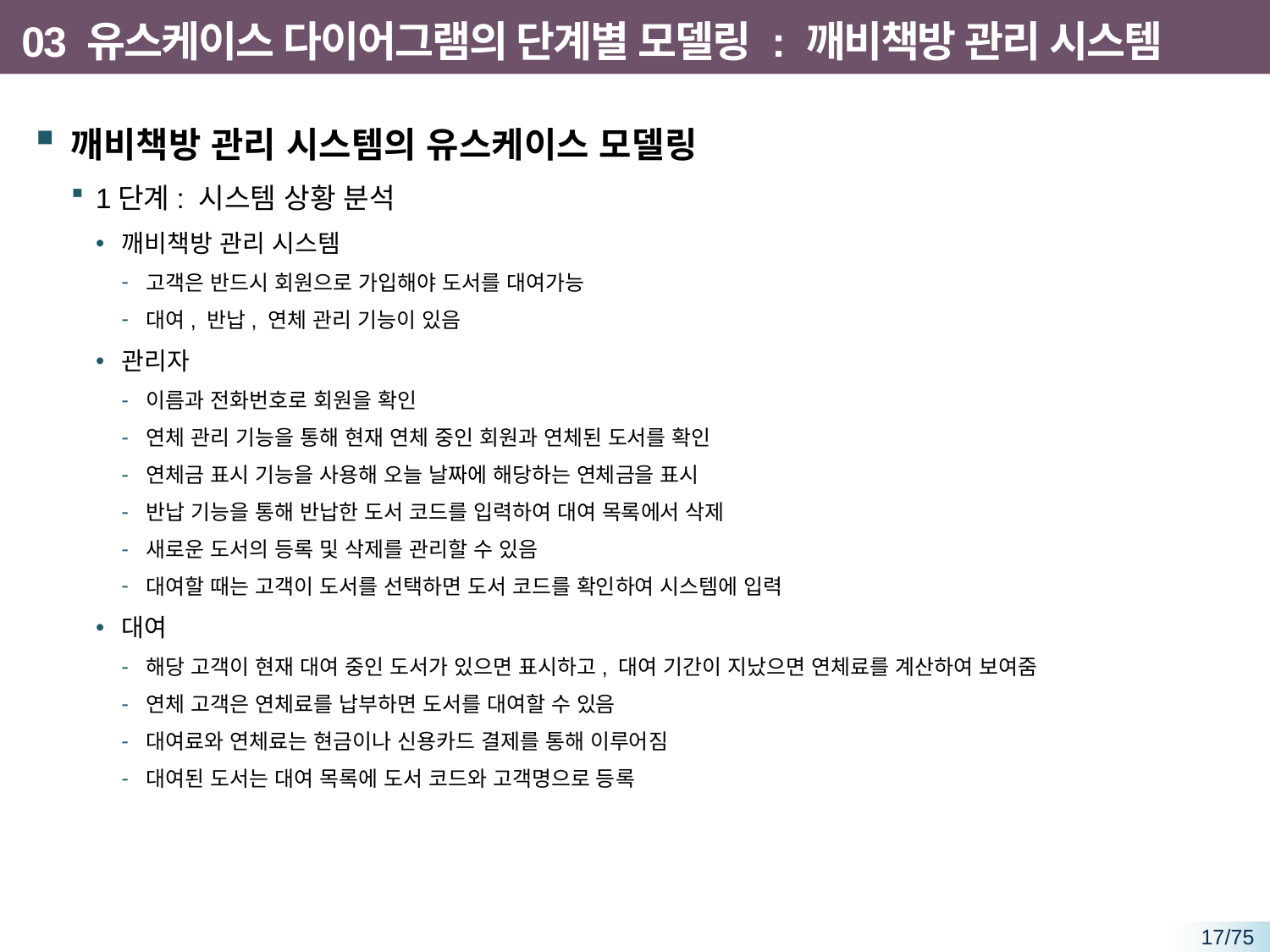

# 03 유스케이스 다이어그램의 단계별 모델링 : 깨비책방 관리 시스템
깨비책방 관리 시스템의 유스케이스 모델링
1단계: 시스템 상황 분석
깨비책방 관리 시스템
고객은 반드시 회원으로 가입해야 도서를 대여가능
대여, 반납, 연체 관리 기능이 있음
관리자
이름과 전화번호로 회원을 확인
연체 관리 기능을 통해 현재 연체 중인 회원과 연체된 도서를 확인
연체금 표시 기능을 사용해 오늘 날짜에 해당하는 연체금을 표시
반납 기능을 통해 반납한 도서 코드를 입력하여 대여 목록에서 삭제
새로운 도서의 등록 및 삭제를 관리할 수 있음
대여할 때는 고객이 도서를 선택하면 도서 코드를 확인하여 시스템에 입력
대여
해당 고객이 현재 대여 중인 도서가 있으면 표시하고, 대여 기간이 지났으면 연체료를 계산하여 보여줌
연체 고객은 연체료를 납부하면 도서를 대여할 수 있음
대여료와 연체료는 현금이나 신용카드 결제를 통해 이루어짐
대여된 도서는 대여 목록에 도서 코드와 고객명으로 등록